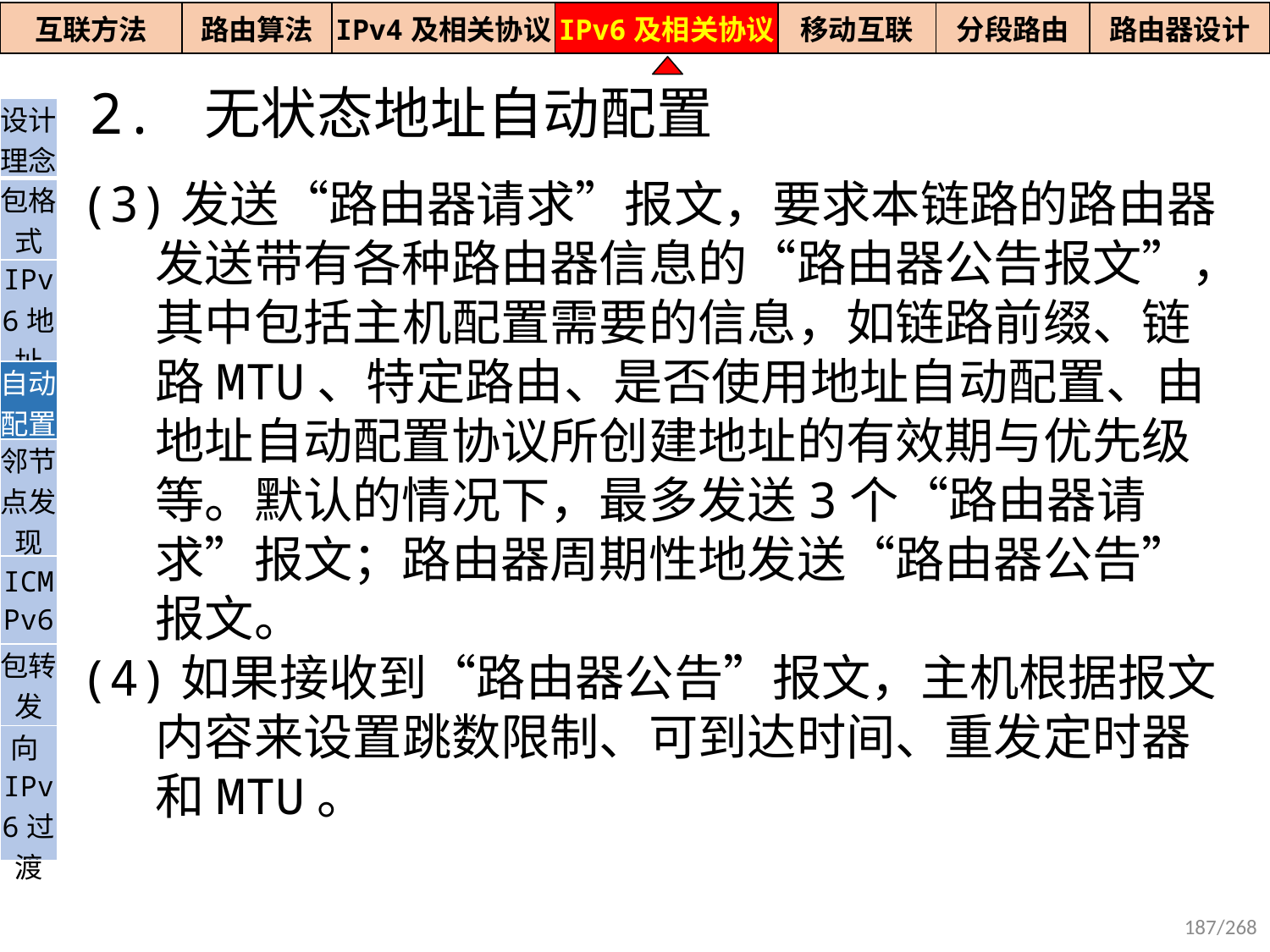

| 互联方法 | 路由算法 | IPv4及相关协议 | IPv6及相关协议 | 移动互联 | 分段路由 | 路由器设计 |
| --- | --- | --- | --- | --- | --- | --- |

2. 无状态地址自动配置
| 设计理念 |
| --- |
| 包格式 |
| IPv6地址 |
| 自动配置 |
| 邻节点发现 |
| ICMPv6 |
| 包转发 |
| 向IPv6过渡 |
(3)发送“路由器请求”报文，要求本链路的路由器发送带有各种路由器信息的“路由器公告报文”，其中包括主机配置需要的信息，如链路前缀、链路MTU、特定路由、是否使用地址自动配置、由地址自动配置协议所创建地址的有效期与优先级等。默认的情况下，最多发送3个“路由器请求”报文；路由器周期性地发送“路由器公告”报文。
(4)如果接收到“路由器公告”报文，主机根据报文内容来设置跳数限制、可到达时间、重发定时器和MTU。
187/268